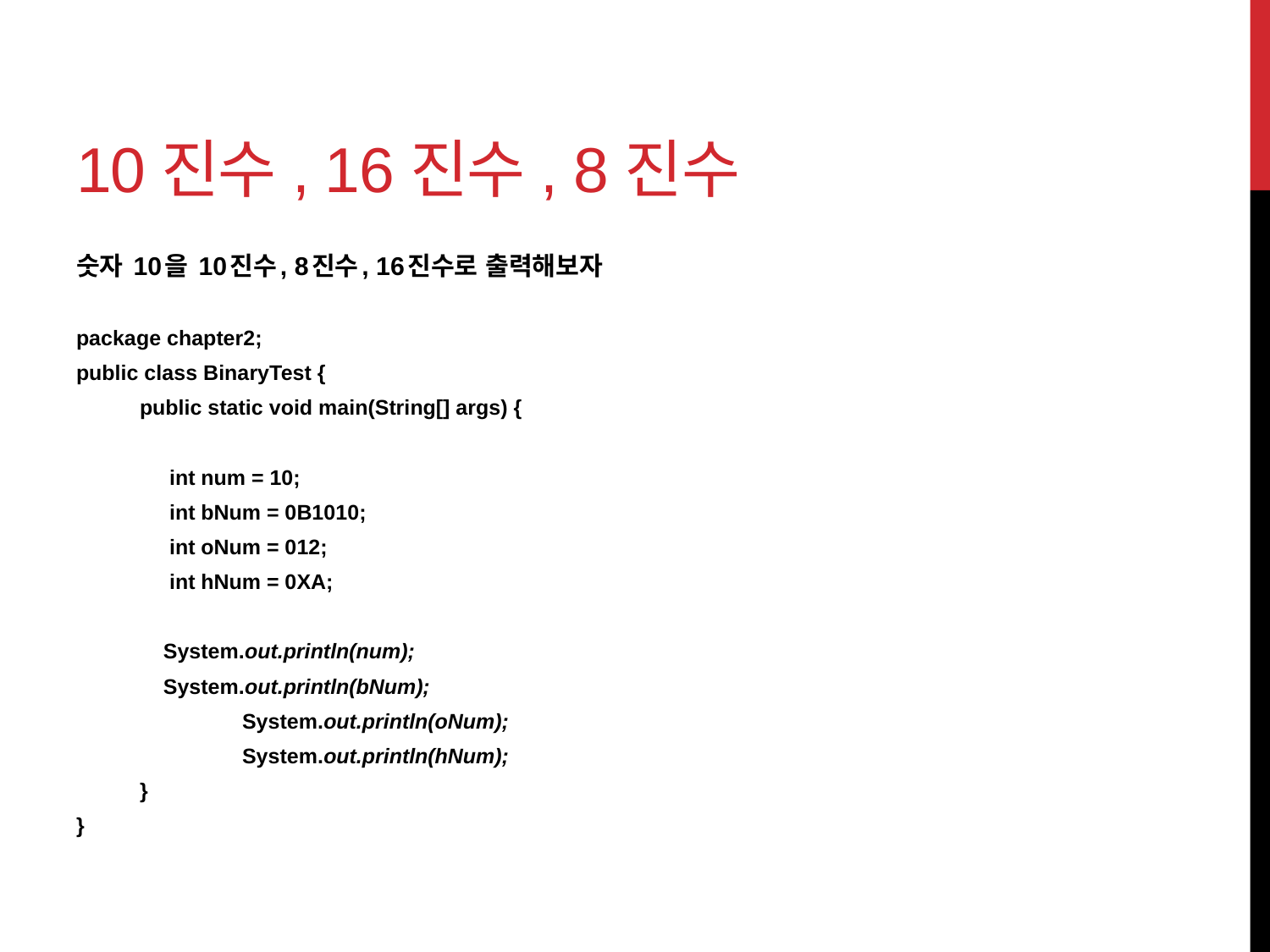

# 10진수, 16진수, 8진수
숫자 10을 10진수, 8진수, 16진수로 출력해보자

package chapter2;
public class BinaryTest {
	public static void main(String[] args) {

	     int num = 10;
	     int bNum = 0B1010;
	     int oNum = 012;
	     int hNum = 0XA;

	    System.out.println(num);
	    System.out.println(bNum);
                            System.out.println(oNum);
                            System.out.println(hNum);
	}
}